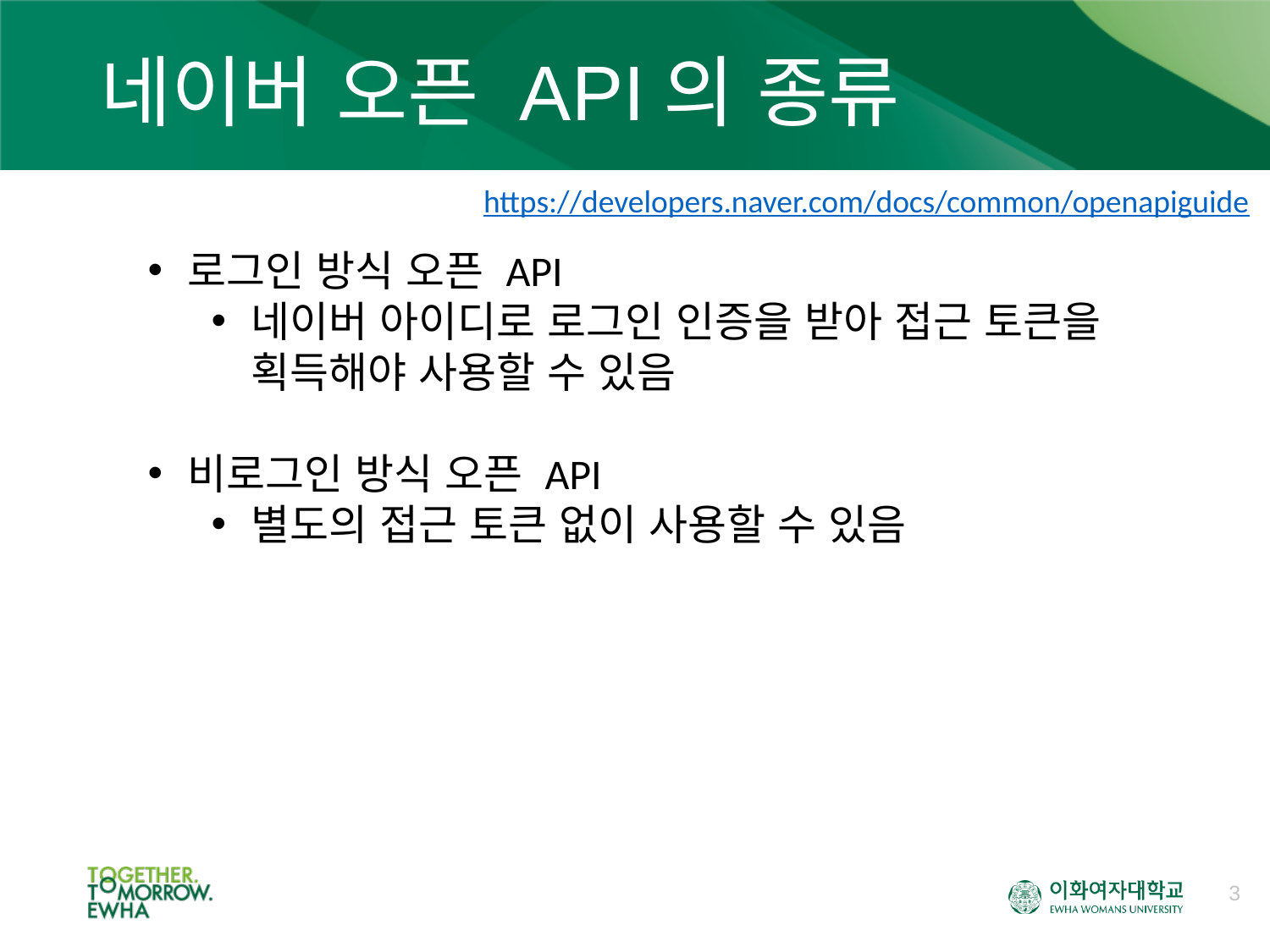

# 네이버 오픈 API의 종류
https://developers.naver.com/docs/common/openapiguide
로그인 방식 오픈 API
네이버 아이디로 로그인 인증을 받아 접근 토큰을 획득해야 사용할 수 있음

비로그인 방식 오픈 API
별도의 접근 토큰 없이 사용할 수 있음

3